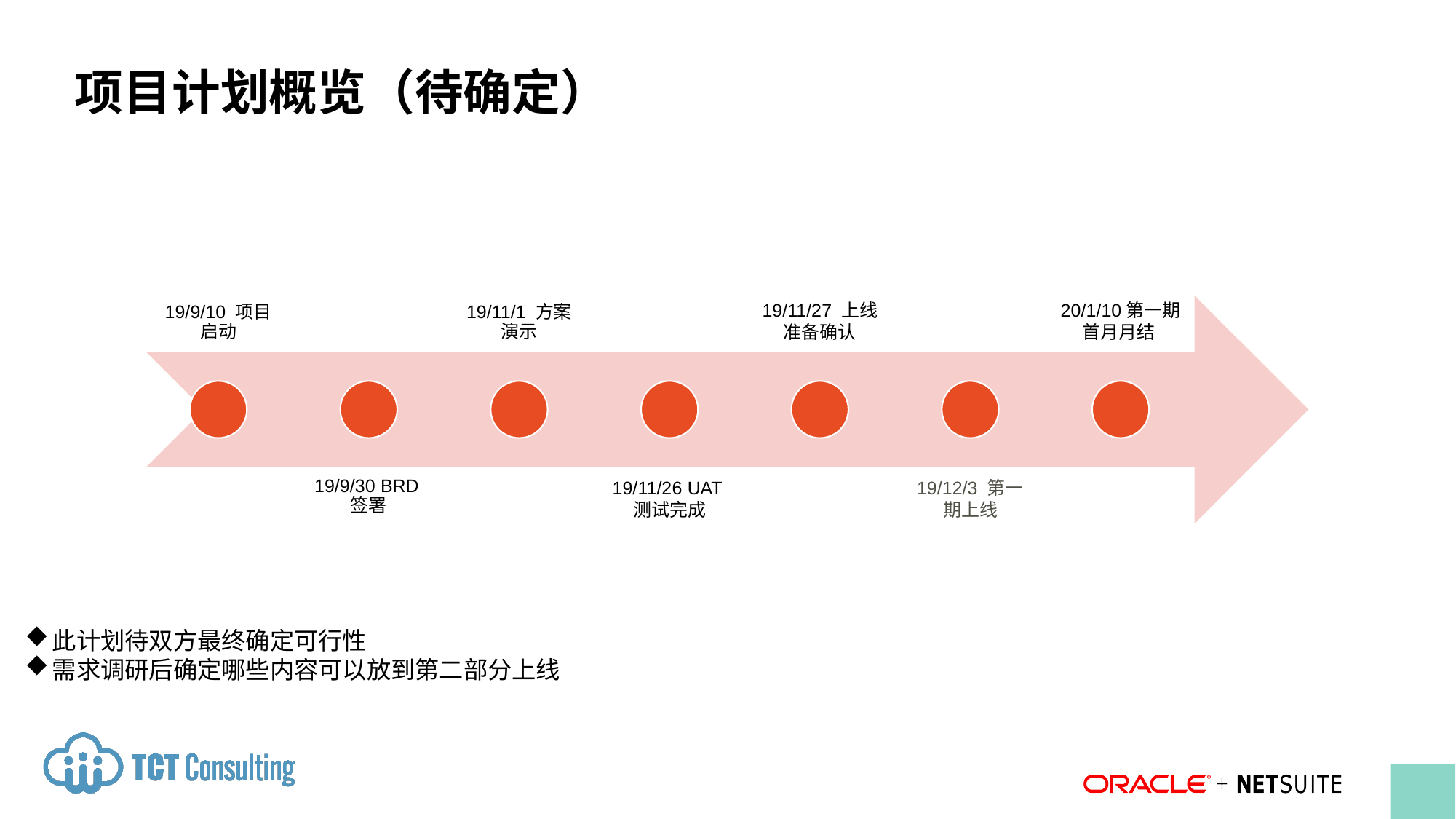

项目计划概览（待确定）
19/9/10 项目启动
19/9/30 BRD签署
19/11/1 方案演示
19/11/26 UAT测试完成
19/11/27 上线准备确认
19/12/3 第一期上线
20/1/10第一期首月月结
此计划待双方最终确定可行性
需求调研后确定哪些内容可以放到第二部分上线